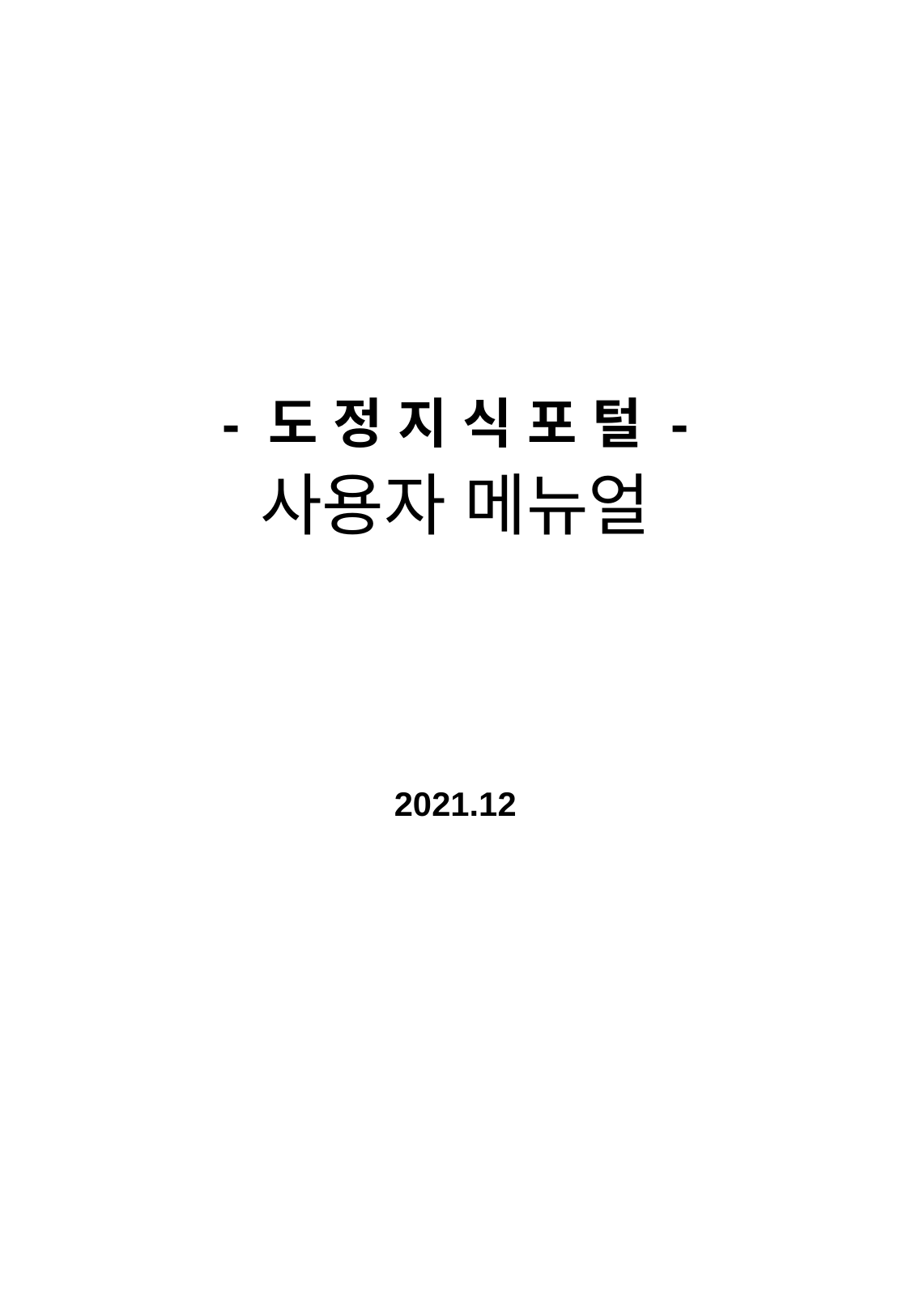

- 도 정 지 식 포 털 -
사용자 메뉴얼
2021.12